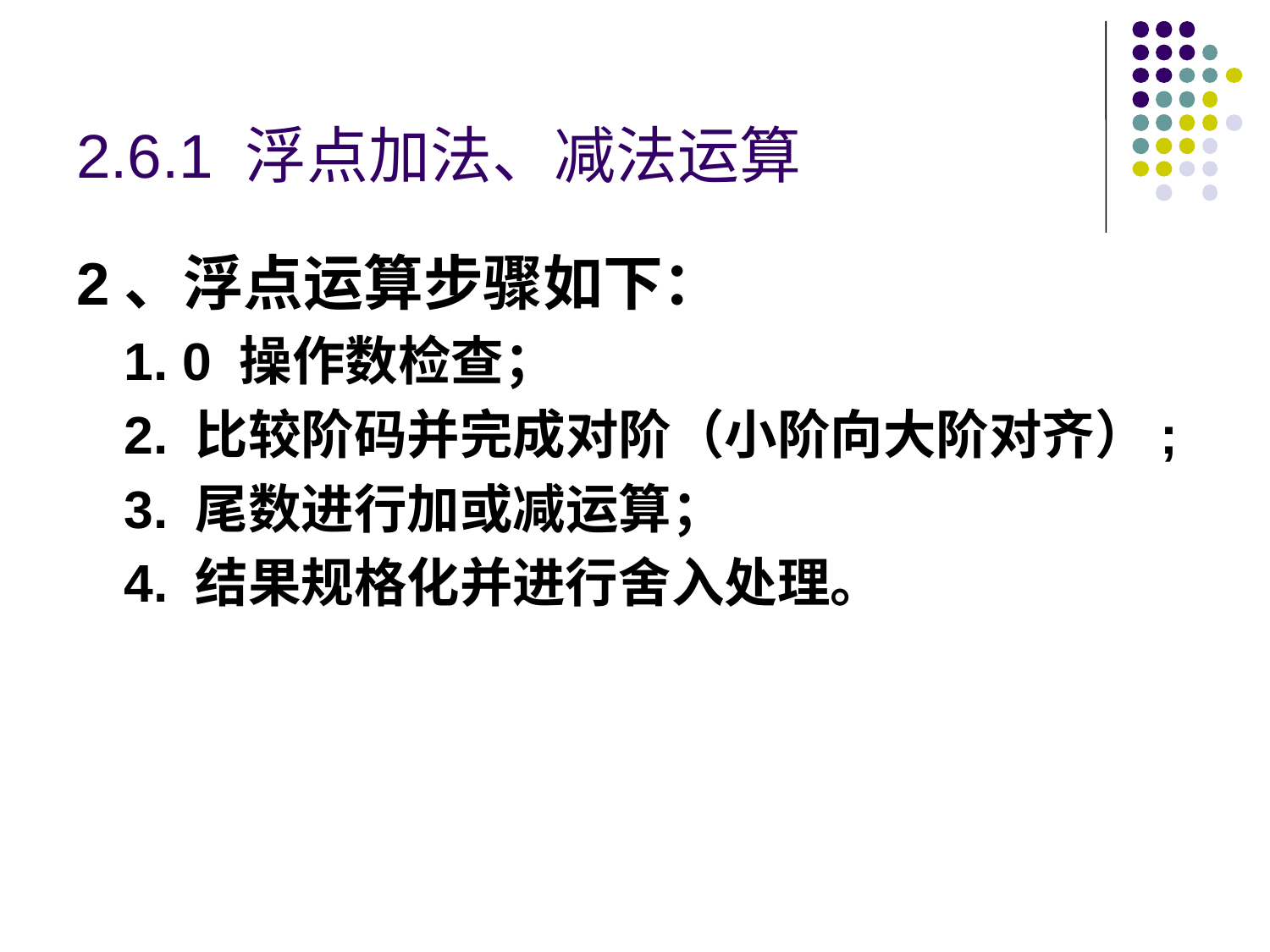

# 2.6.1 浮点加法、减法运算
2、浮点运算步骤如下：
1. 0 操作数检查；
2. 比较阶码并完成对阶（小阶向大阶对齐）;
3. 尾数进行加或减运算；
4. 结果规格化并进行舍入处理。
178